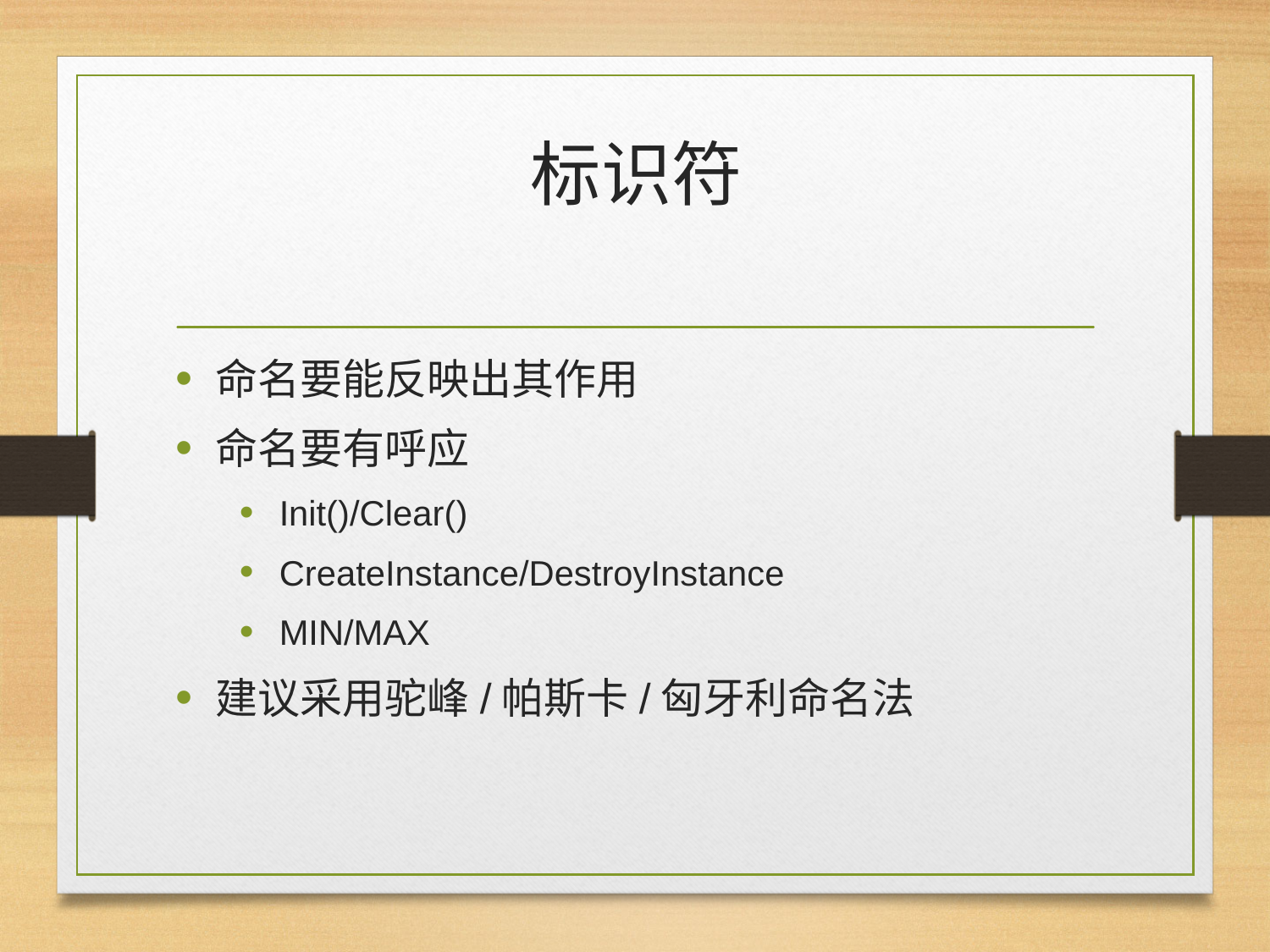

# 标识符
命名要能反映出其作用
命名要有呼应
Init()/Clear()
CreateInstance/DestroyInstance
MIN/MAX
建议采用驼峰/帕斯卡/匈牙利命名法